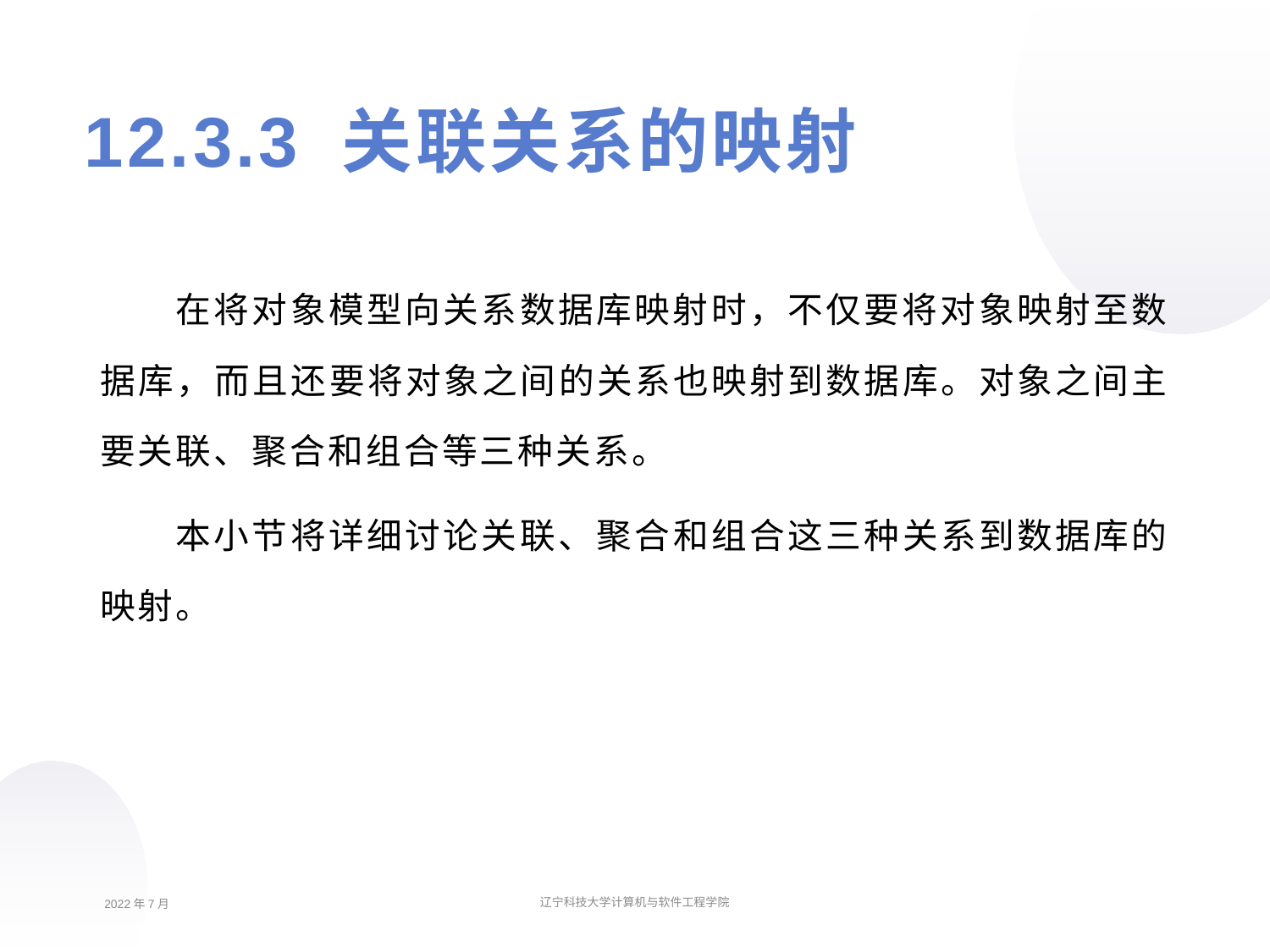

12.3.3 关联关系的映射
在将对象模型向关系数据库映射时，不仅要将对象映射至数据库，而且还要将对象之间的关系也映射到数据库。对象之间主要关联、聚合和组合等三种关系。
本小节将详细讨论关联、聚合和组合这三种关系到数据库的映射。

2022年7月
辽宁科技大学计算机与软件工程学院
48